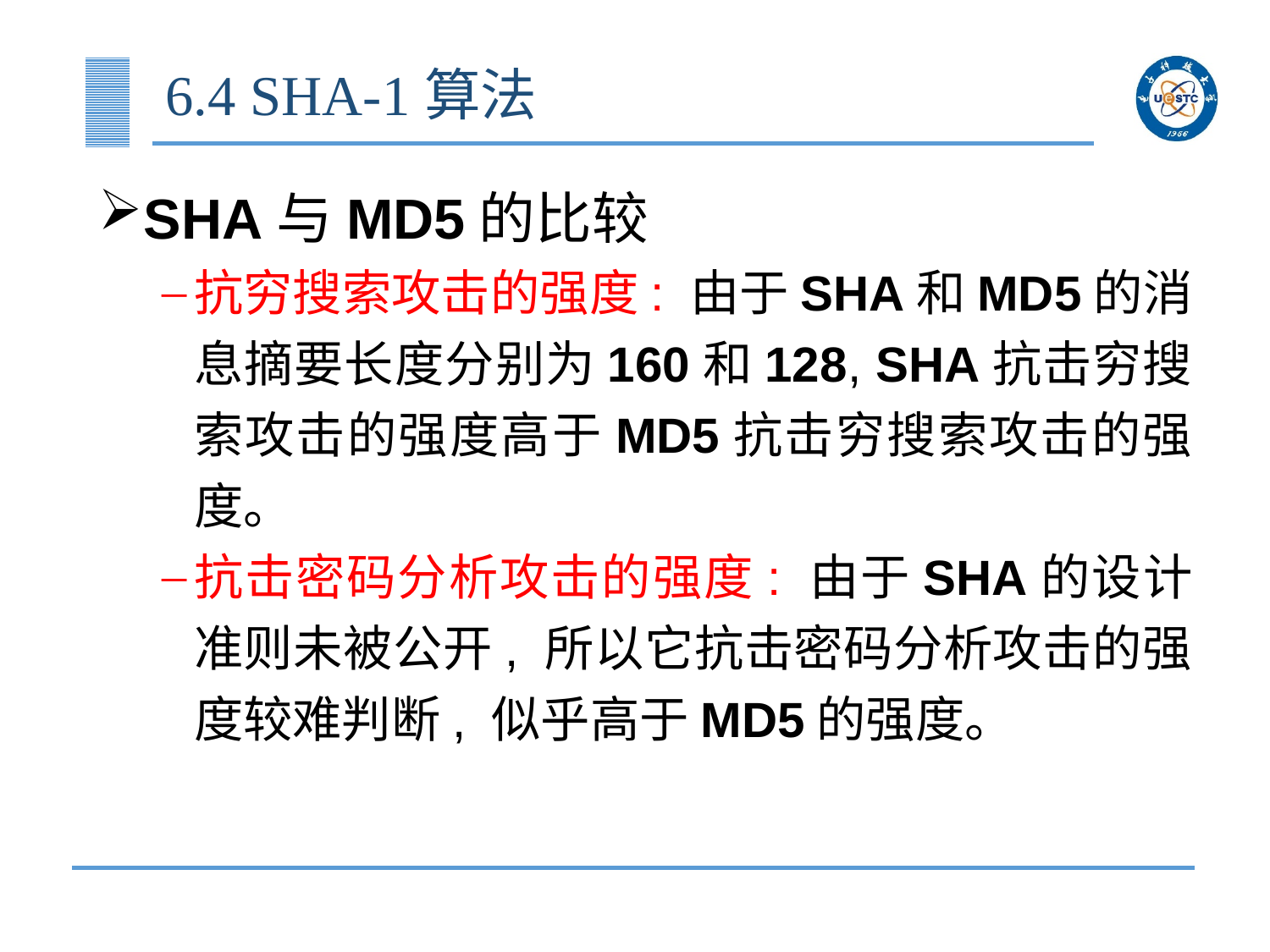

# 6.4 SHA-1算法
SHA与MD5的比较
抗穷搜索攻击的强度: 由于SHA和MD5的消息摘要长度分别为160和128, SHA抗击穷搜索攻击的强度高于MD5抗击穷搜索攻击的强度。
抗击密码分析攻击的强度: 由于SHA的设计准则未被公开, 所以它抗击密码分析攻击的强度较难判断, 似乎高于MD5的强度。